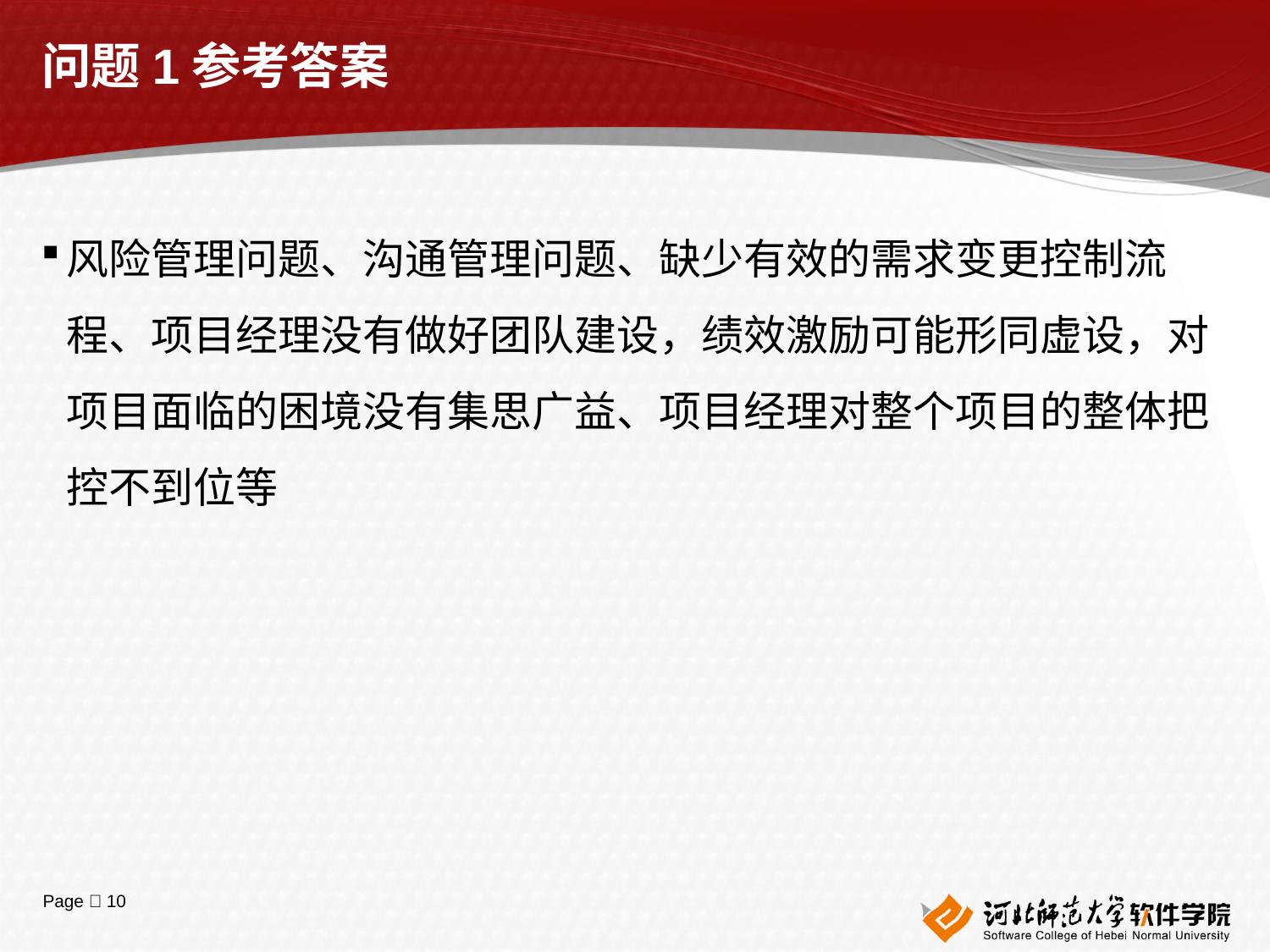

# 问题1参考答案
风险管理问题、沟通管理问题、缺少有效的需求变更控制流程、项目经理没有做好团队建设，绩效激励可能形同虚设，对项目面临的困境没有集思广益、项目经理对整个项目的整体把控不到位等